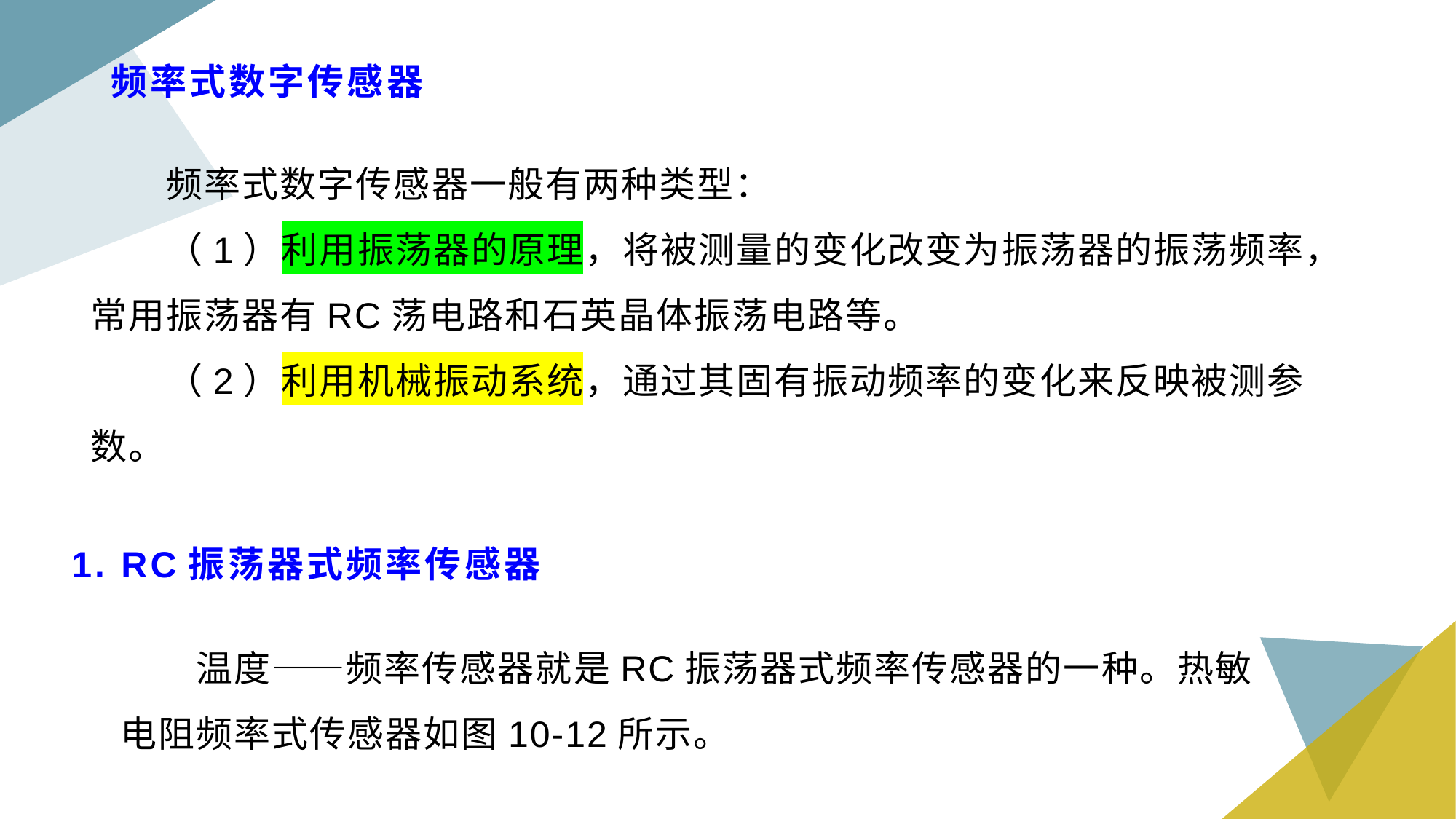

# 频率式数字传感器
频率式数字传感器一般有两种类型：
（1）利用振荡器的原理，将被测量的变化改变为振荡器的振荡频率，常用振荡器有RC荡电路和石英晶体振荡电路等。
（2）利用机械振动系统，通过其固有振动频率的变化来反映被测参数。

1. RC振荡器式频率传感器
温度——频率传感器就是RC振荡器式频率传感器的一种。热敏电阻频率式传感器如图10-12所示。